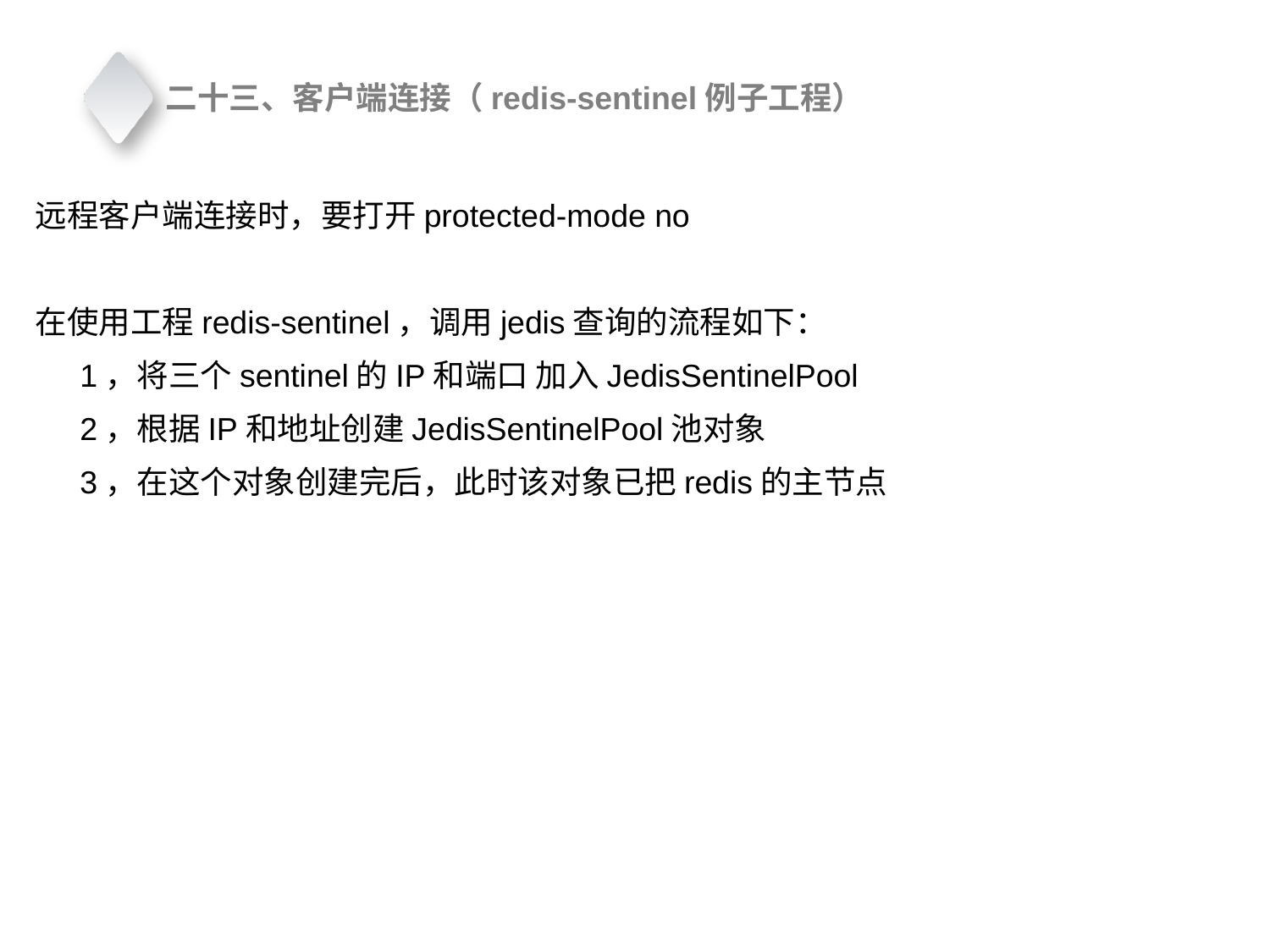

二十三、客户端连接（redis-sentinel例子工程）
远程客户端连接时，要打开protected-mode no

在使用工程redis-sentinel，调用jedis查询的流程如下：
     1，将三个sentinel的IP和端口 加入JedisSentinelPool
     2，根据IP和地址创建JedisSentinelPool池对象
     3，在这个对象创建完后，此时该对象已把redis的主节点